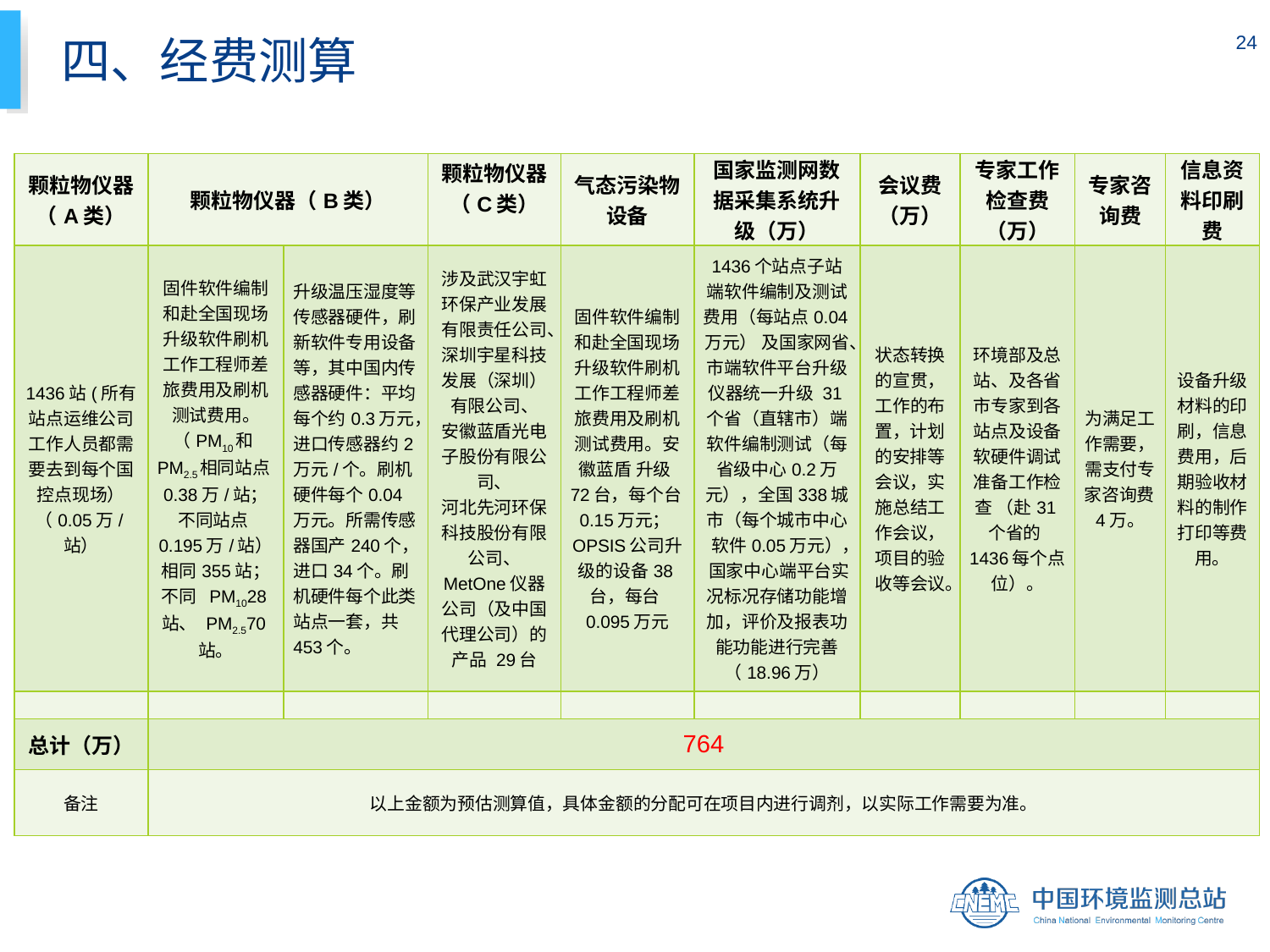

# 四、经费测算
24

| 颗粒物仪器（A类） | 颗粒物仪器（B类） |  | 颗粒物仪器（C类） | 气态污染物 设备 | 国家监测网数据采集系统升级（万） | 会议费（万） | 专家工作检查费（万） | 专家咨询费 | 信息资料印刷费 |
| --- | --- | --- | --- | --- | --- | --- | --- | --- | --- |
| 1436站(所有站点运维公司工作人员都需要去到每个国控点现场）（0.05万/站） | 固件软件编制和赴全国现场升级软件刷机工作工程师差旅费用及刷机测试费用。（PM10和PM2.5相同站点0.38万/站；不同站点0.195万/站）相同355站；不同 PM1028站、 PM2.570站。 | 升级温压湿度等传感器硬件，刷新软件专用设备等，其中国内传感器硬件：平均每个约0.3万元，进口传感器约2万元/个。刷机硬件每个0.04万元。所需传感器国产240个，进口34个。刷机硬件每个此类站点一套，共453个。 | 涉及武汉宇虹环保产业发展有限责任公司、 深圳宇星科技发展（深圳）有限公司、 安徽蓝盾光电子股份有限公司、 河北先河环保科技股份有限公司、 MetOne仪器公司（及中国代理公司）的产品 29台 | 固件软件编制和赴全国现场升级软件刷机工作工程师差旅费用及刷机测试费用。安徽蓝盾 升级72台，每个台0.15万元；OPSIS公司升级的设备38台，每台0.095万元 | 1436个站点子站端软件编制及测试费用（每站点0.04万元） 及国家网省、市端软件平台升级仪器统一升级 31个省（直辖市）端软件编制测试（每省级中心0.2万元），全国338城市（每个城市中心软件0.05万元）， 国家中心端平台实况标况存储功能增加，评价及报表功能功能进行完善（18.96万） | 状态转换的宣贯，工作的布置，计划的安排等会议，实施总结工作会议，项目的验收等会议。 | 环境部及总站、及各省市专家到各站点及设备软硬件调试准备工作检查 （赴31个省的1436每个点位）。 | 为满足工作需要，需支付专家咨询费4万。 | 设备升级材料的印刷，信息费用，后期验收材料的制作打印等费用。 |
|  |  |  |  |  |  |  |  |  |  |
| 总计（万） | 764 |  |  |  |  |  |  |  |  |
| 备注 | 以上金额为预估测算值，具体金额的分配可在项目内进行调剂，以实际工作需要为准。 |  |  |  |  |  |  |  |  |